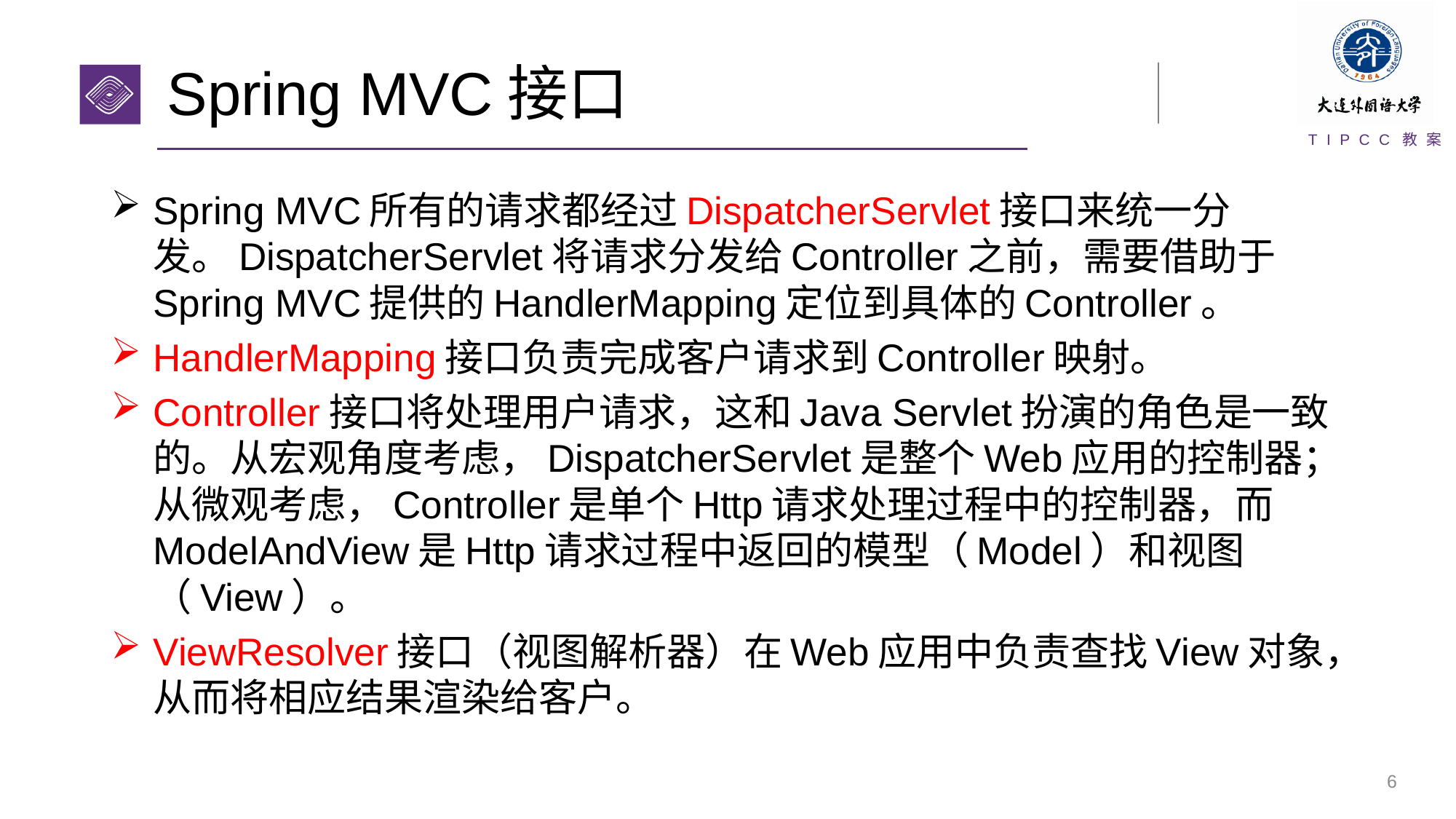

# Spring MVC接口
Spring MVC所有的请求都经过DispatcherServlet接口来统一分发。DispatcherServlet将请求分发给Controller之前，需要借助于Spring MVC提供的HandlerMapping定位到具体的Controller。
HandlerMapping接口负责完成客户请求到Controller映射。
Controller接口将处理用户请求，这和Java Servlet扮演的角色是一致的。从宏观角度考虑，DispatcherServlet是整个Web应用的控制器；从微观考虑，Controller是单个Http请求处理过程中的控制器，而ModelAndView是Http请求过程中返回的模型（Model）和视图（View）。
ViewResolver接口（视图解析器）在Web应用中负责查找View对象，从而将相应结果渲染给客户。

6